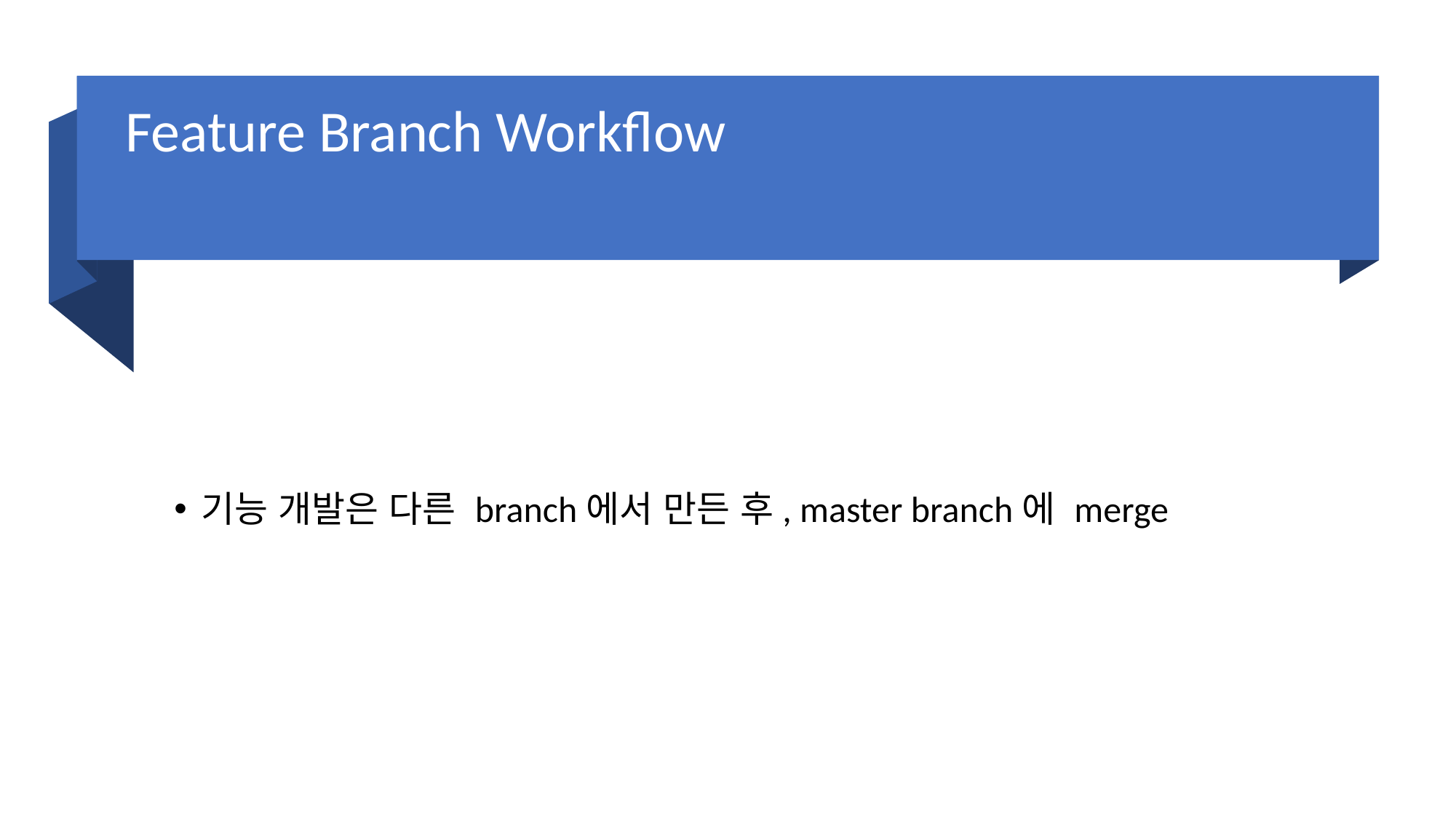

# Feature Branch Workflow

기능 개발은 다른 branch에서 만든 후, master branch에 merge